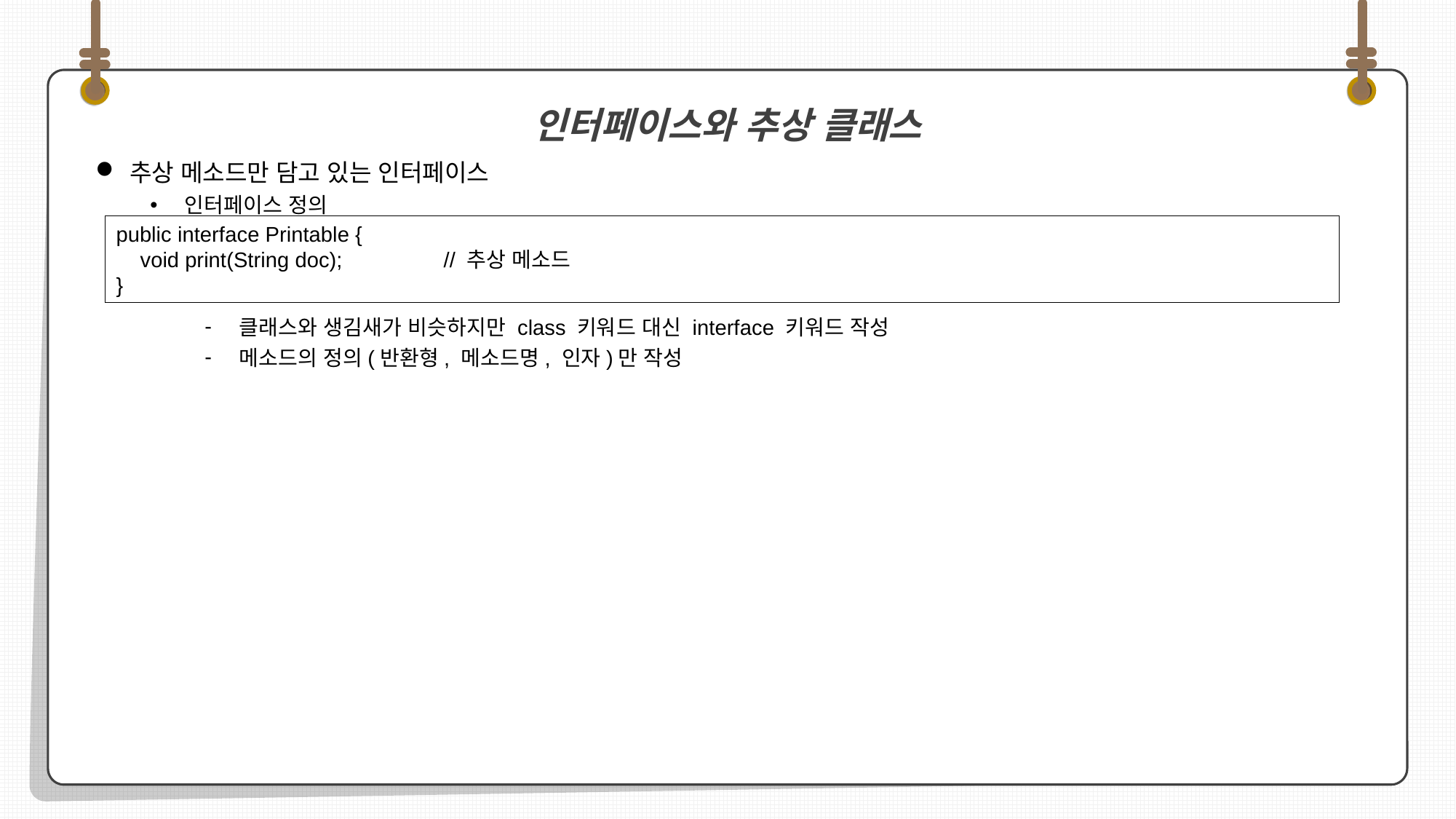

추상 메소드만 담고 있는 인터페이스
인터페이스 정의

클래스와 생김새가 비슷하지만 class 키워드 대신 interface 키워드 작성
메소드의 정의(반환형, 메소드명, 인자)만 작성
인터페이스와 추상 클래스

public interface Printable {
    void print(String doc);	// 추상 메소드
}